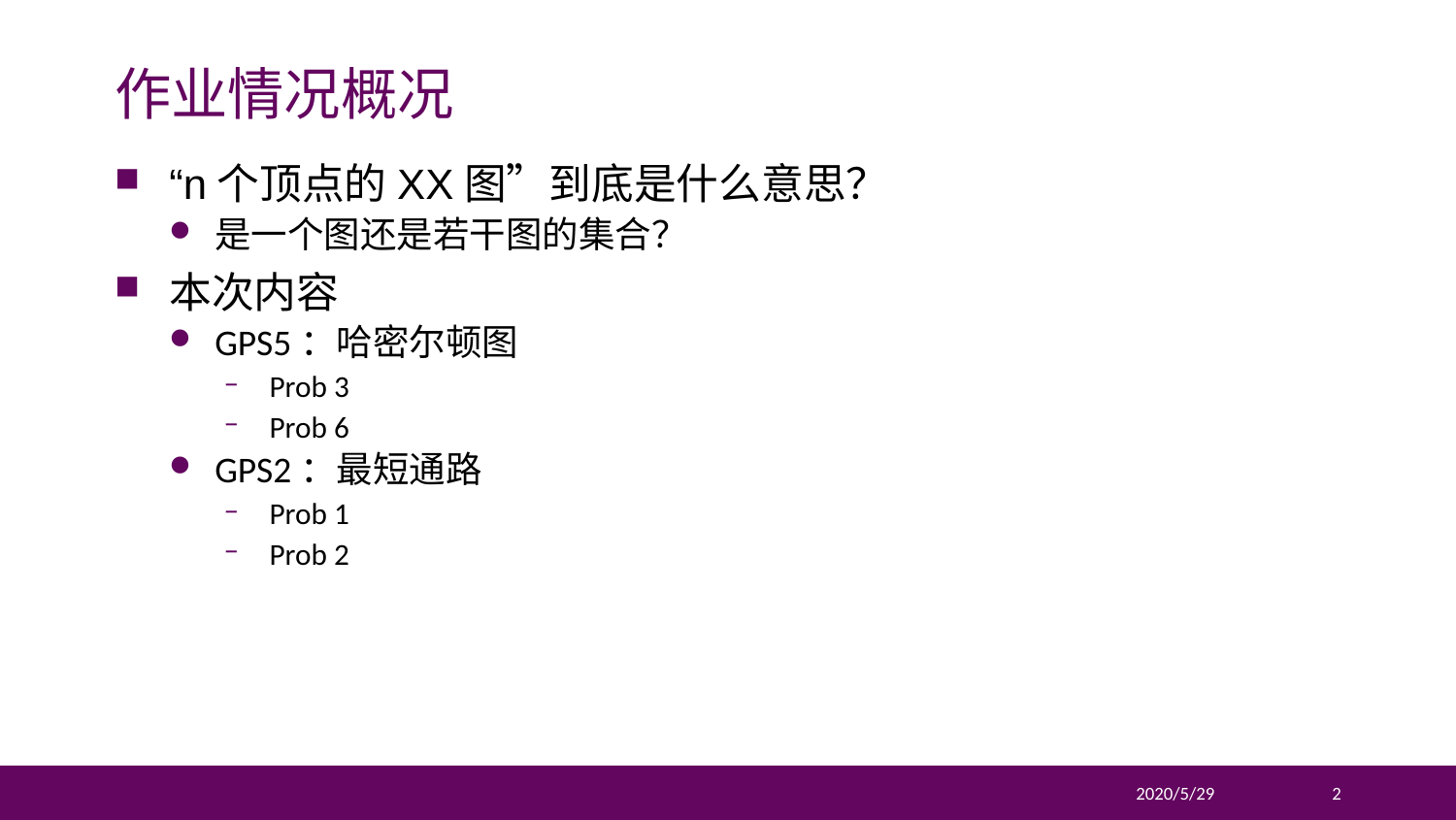

# 作业情况概况
“n个顶点的XX图”到底是什么意思？
是一个图还是若干图的集合？
本次内容
GPS5：哈密尔顿图
Prob 3
Prob 6
GPS2：最短通路
Prob 1
Prob 2
2020/5/29
2